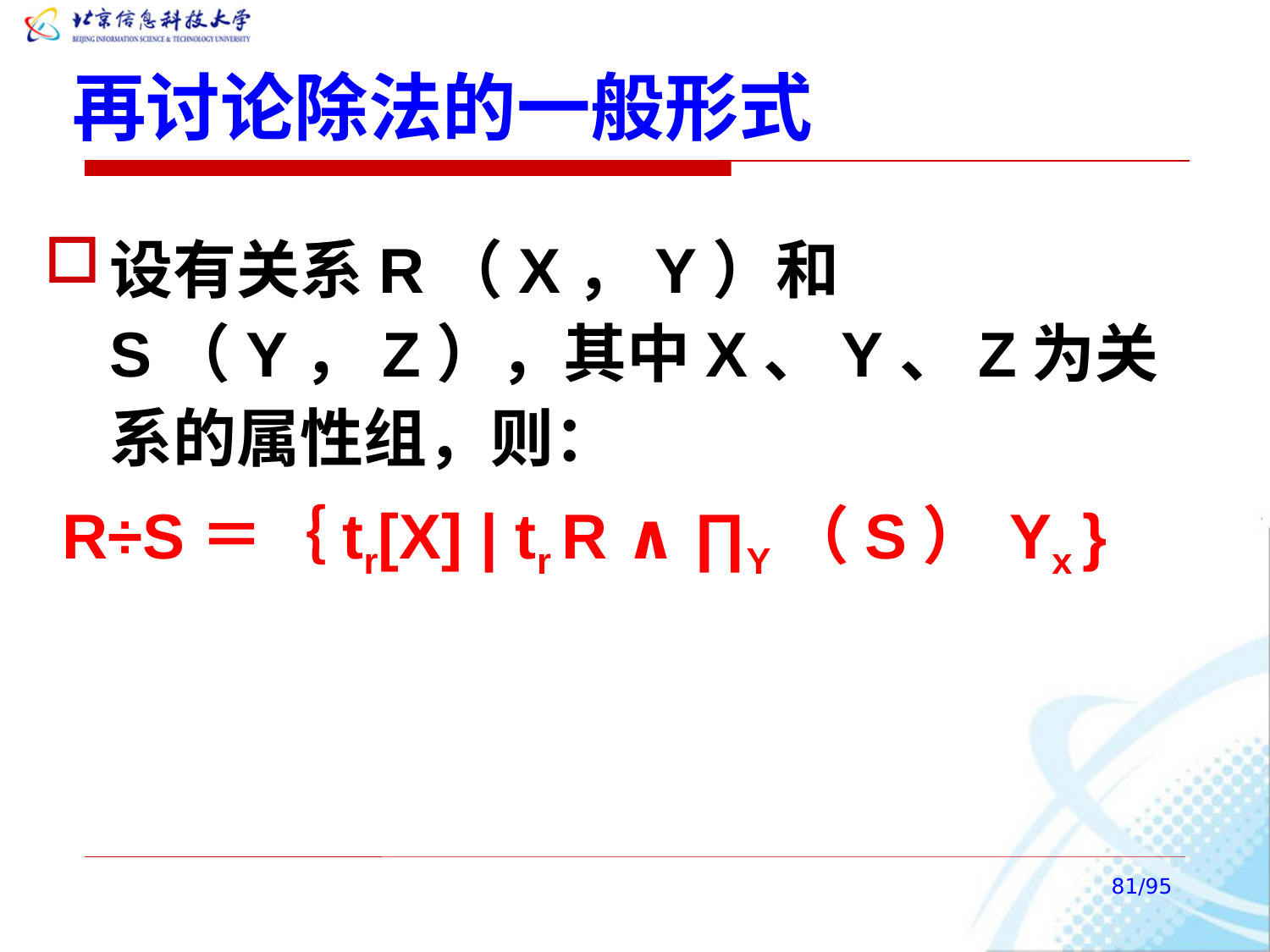

# 再讨论除法的一般形式
设有关系R（X，Y）和S（Y，Z），其中X、Y、Z为关系的属性组，则：
 R÷S＝｛tr[X] | tr R ∧ ∏Y（S） Yx }

81/95